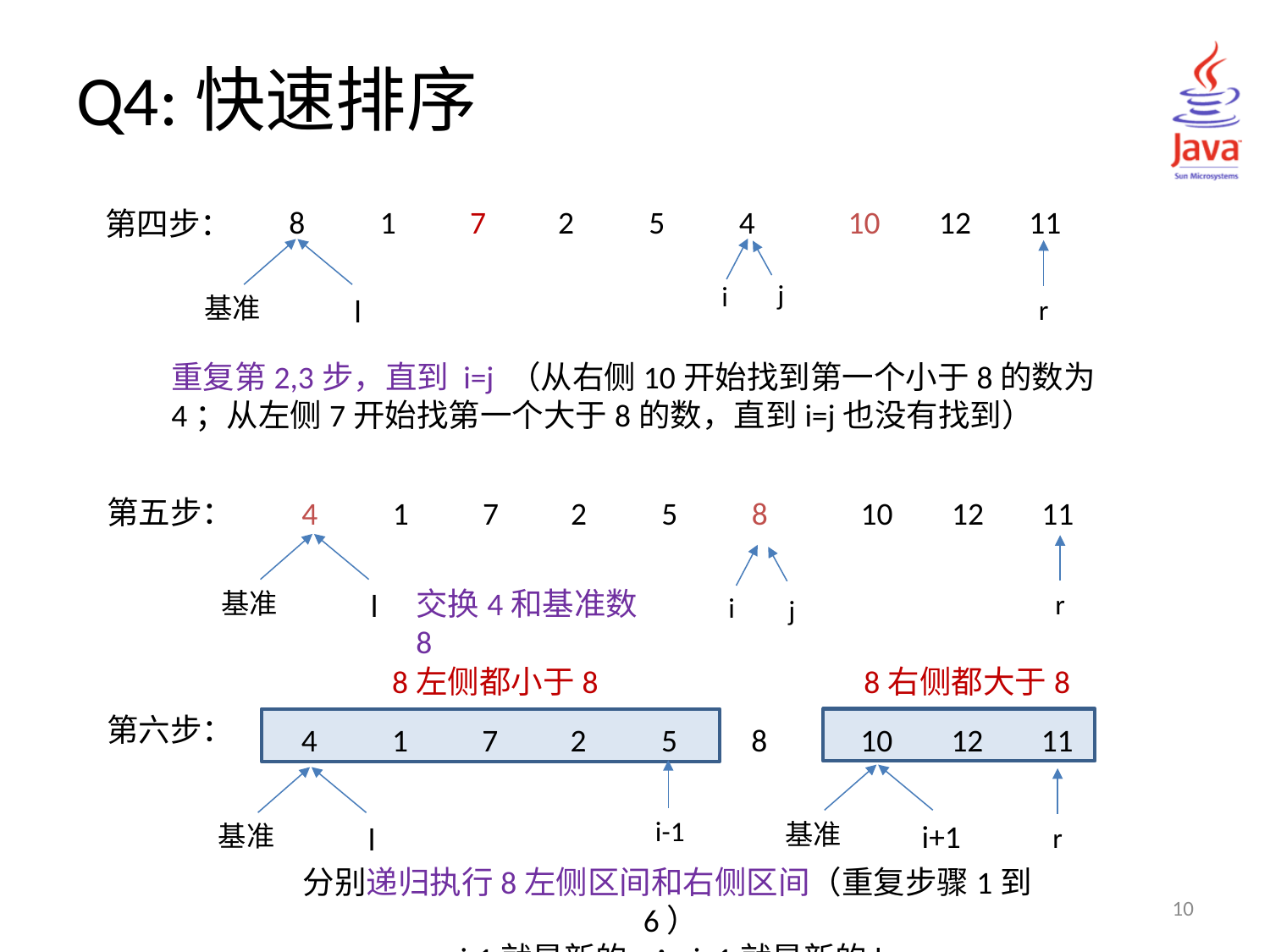

# Q4:快速排序
8
1
7
2
5
4
10
12
11
第四步：
j
i
基准
l
r
重复第2,3步，直到 i=j （从右侧10开始找到第一个小于8的数为4；从左侧7开始找第一个大于8的数，直到i=j也没有找到）
第五步：
4
1
7
2
5
8
10
12
11
交换4和基准数8
基准
l
r
i
j
8左侧都小于8
8右侧都大于8
第六步：

4
1
7
2
5
8
10
12
11
i-1
基准
i+1
基准
l
r
分别递归执行8左侧区间和右侧区间（重复步骤1到6）
i-1就是新的r；i+1就是新的l
10